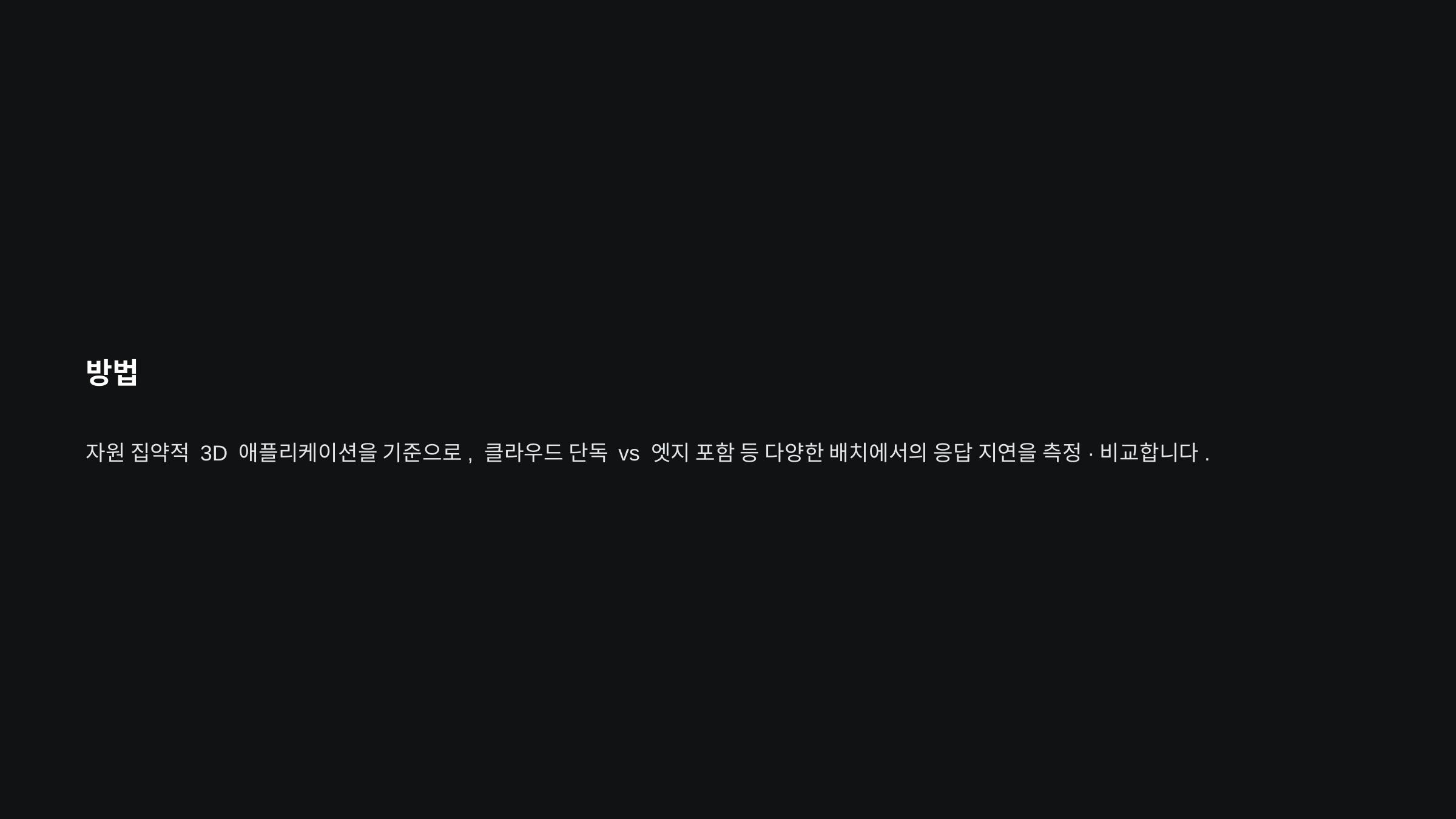

방법
자원 집약적 3D 애플리케이션을 기준으로, 클라우드 단독 vs 엣지 포함 등 다양한 배치에서의 응답 지연을 측정·비교합니다.